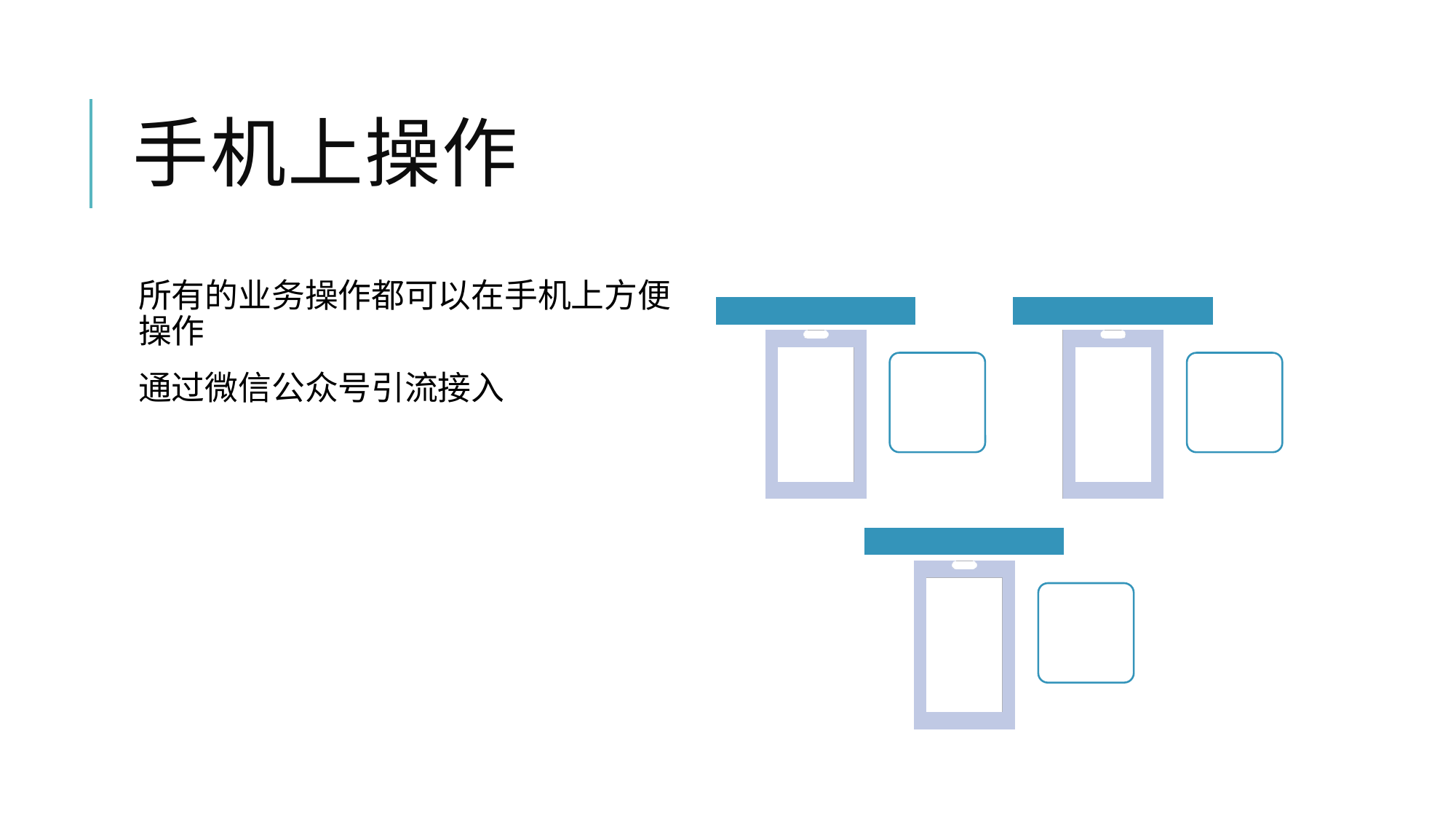

# 手机上操作
所有的业务操作都可以在手机上方便操作
通过微信公众号引流接入